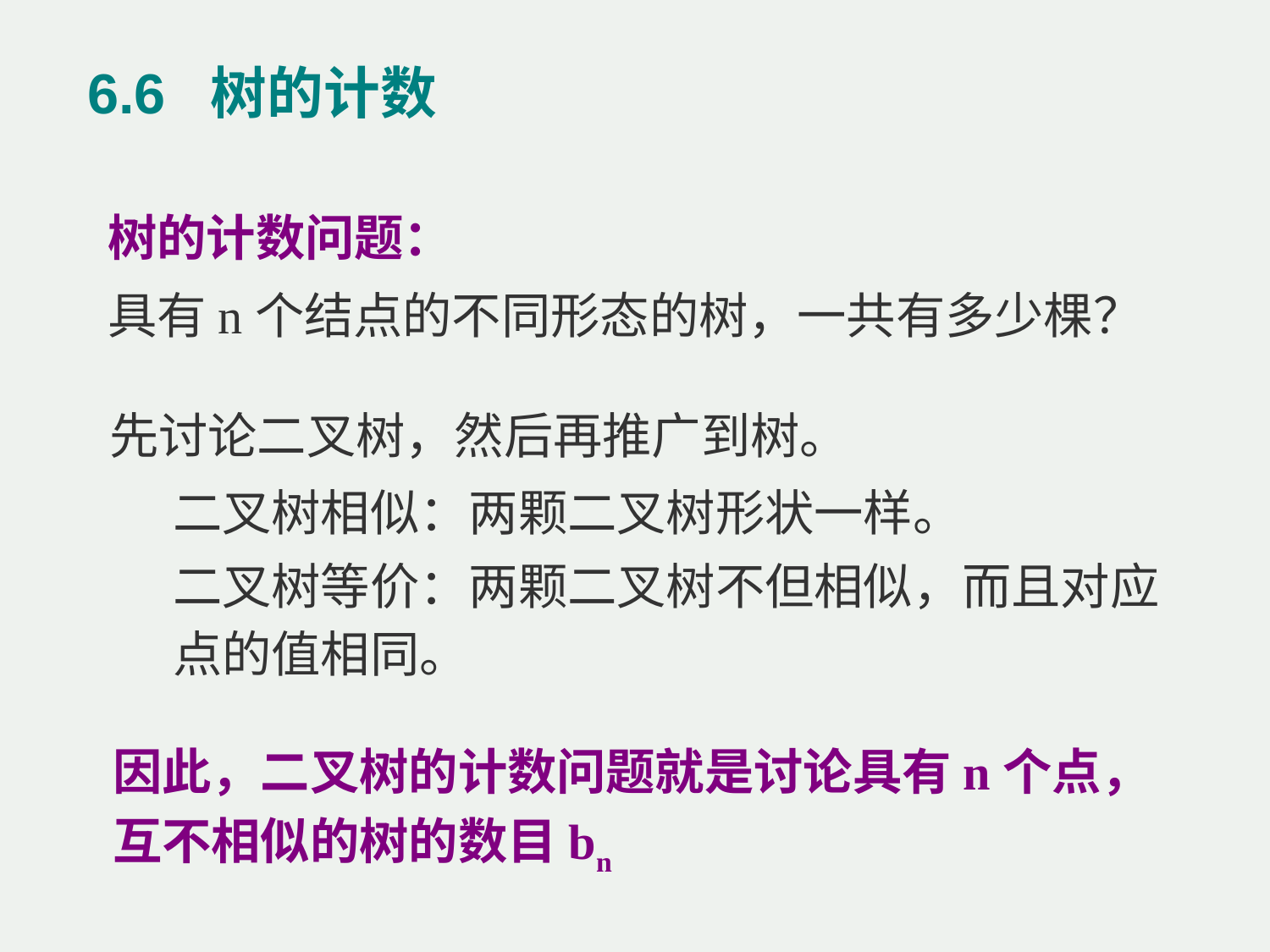

# 6.6  树的计数
树的计数问题：
具有n个结点的不同形态的树，一共有多少棵？
先讨论二叉树，然后再推广到树。

二叉树相似：两颗二叉树形状一样。
二叉树等价：两颗二叉树不但相似，而且对应点的值相同。

因此，二叉树的计数问题就是讨论具有n个点，互不相似的树的数目bn